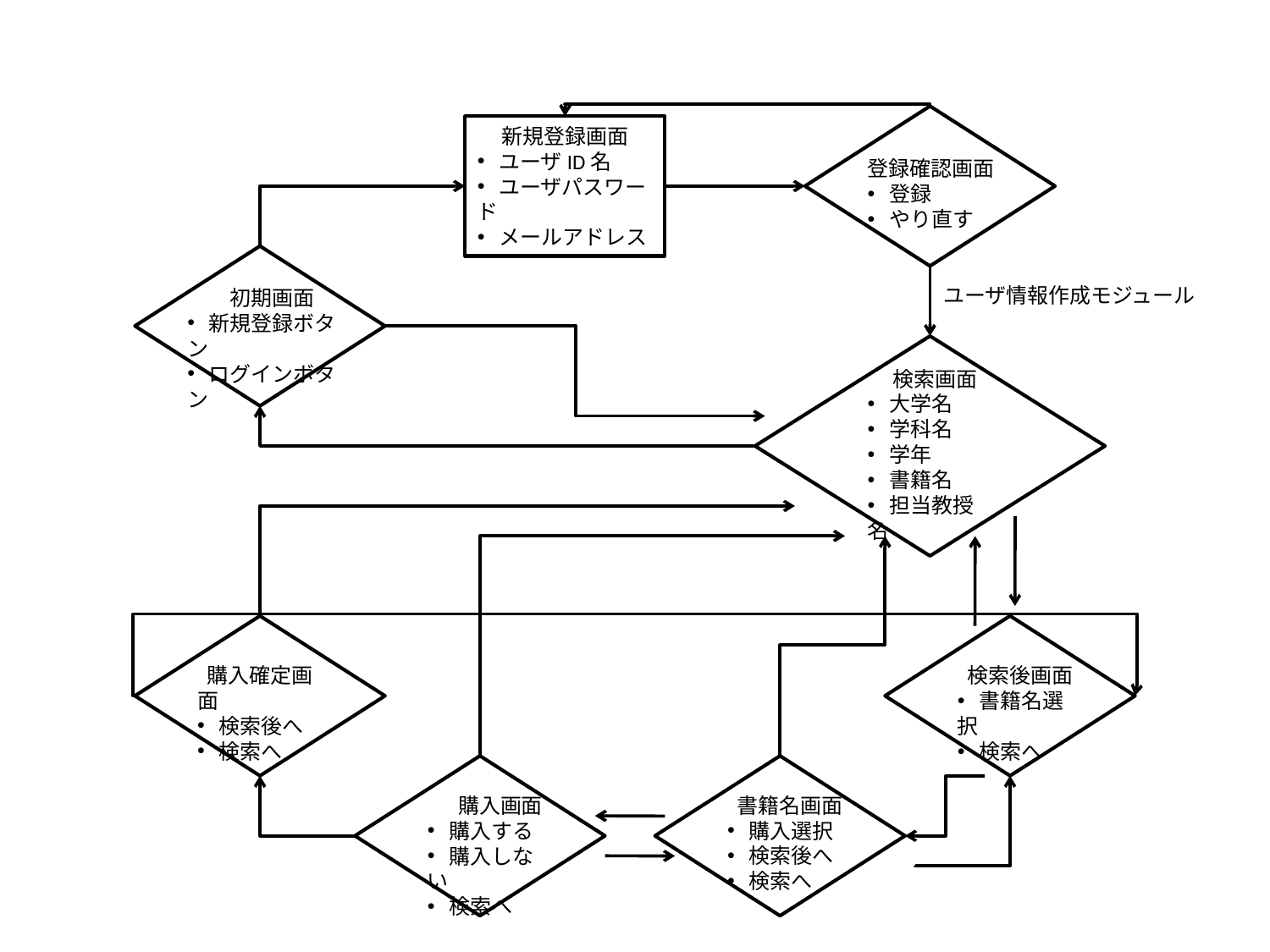

登録確認画面
  登録
  やり直す
新規登録画面
  ユーザID名
  ユーザパスワード
  メールアドレス

　　初期画面
  新規登録ボタン
  ログインボタン
ユーザ情報作成モジュール

　 検索画面
  大学名
  学科名
  学年
  書籍名
  担当教授名

 購入確定画面
  検索後へ
  検索へ

 検索後画面
  書籍名選択
  検索へ

 　購入画面
  購入する
  購入しない
  検索へ

 書籍名画面
  購入選択
  検索後へ
  検索へ